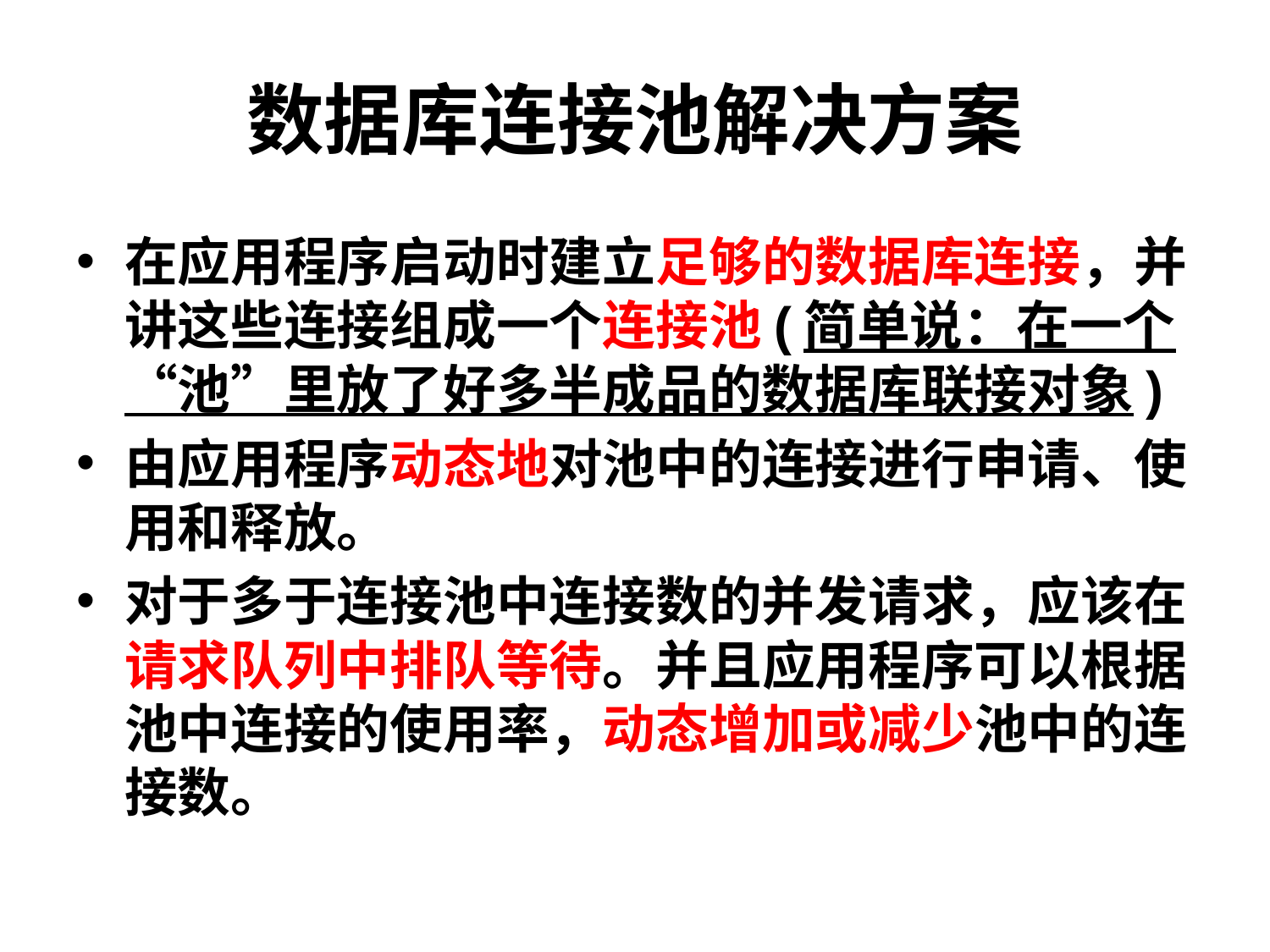

# 数据库连接池解决方案
在应用程序启动时建立足够的数据库连接，并讲这些连接组成一个连接池(简单说：在一个“池”里放了好多半成品的数据库联接对象)
由应用程序动态地对池中的连接进行申请、使用和释放。
对于多于连接池中连接数的并发请求，应该在请求队列中排队等待。并且应用程序可以根据池中连接的使用率，动态增加或减少池中的连接数。